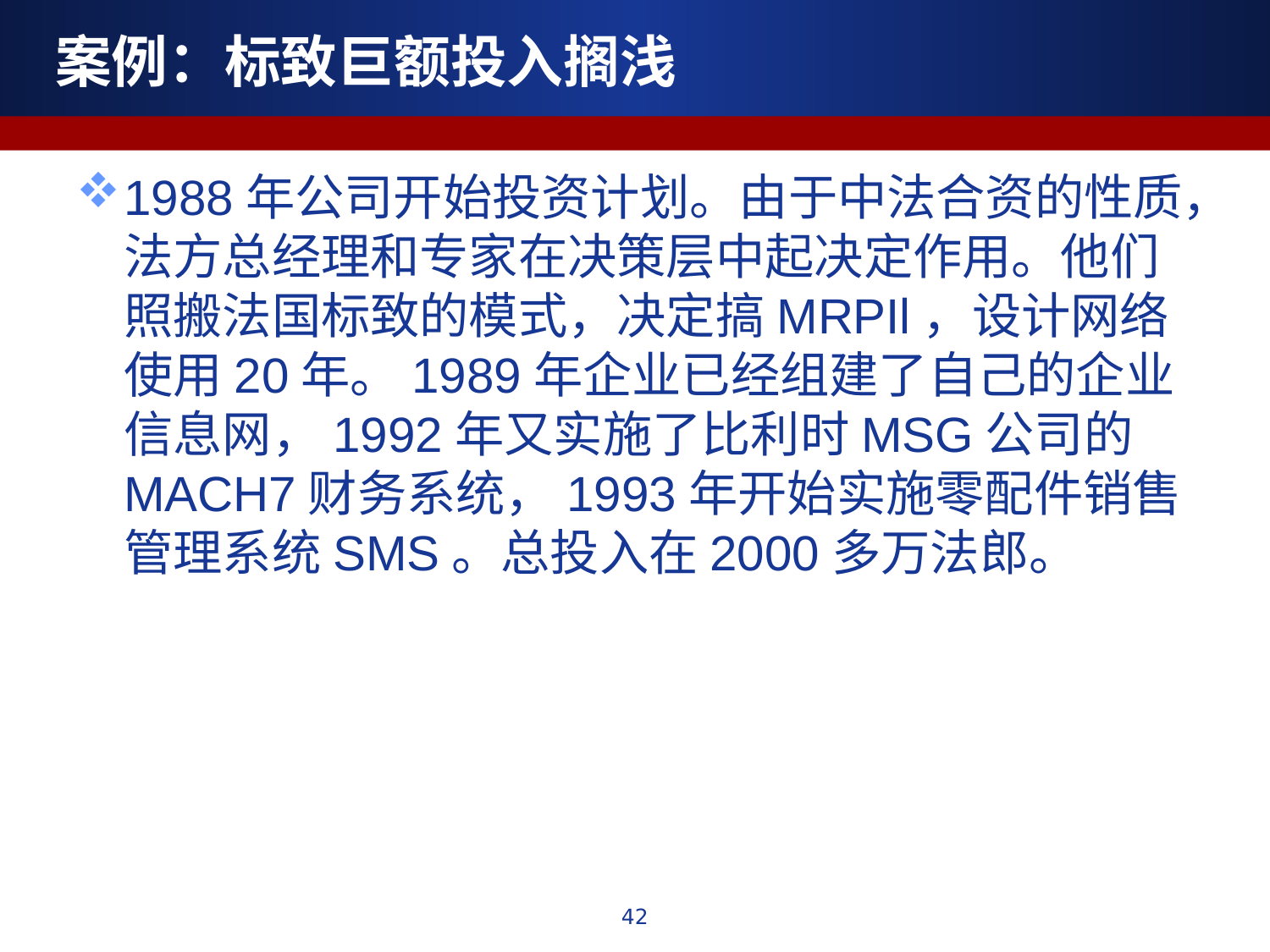

# 案例：标致巨额投入搁浅
1988年公司开始投资计划。由于中法合资的性质，法方总经理和专家在决策层中起决定作用。他们照搬法国标致的模式，决定搞MRPIl，设计网络使用20年。1989年企业已经组建了自己的企业信息网，1992年又实施了比利时MSG公司的MACH7财务系统，1993年开始实施零配件销售管理系统SMS。总投入在2000多万法郎。
42